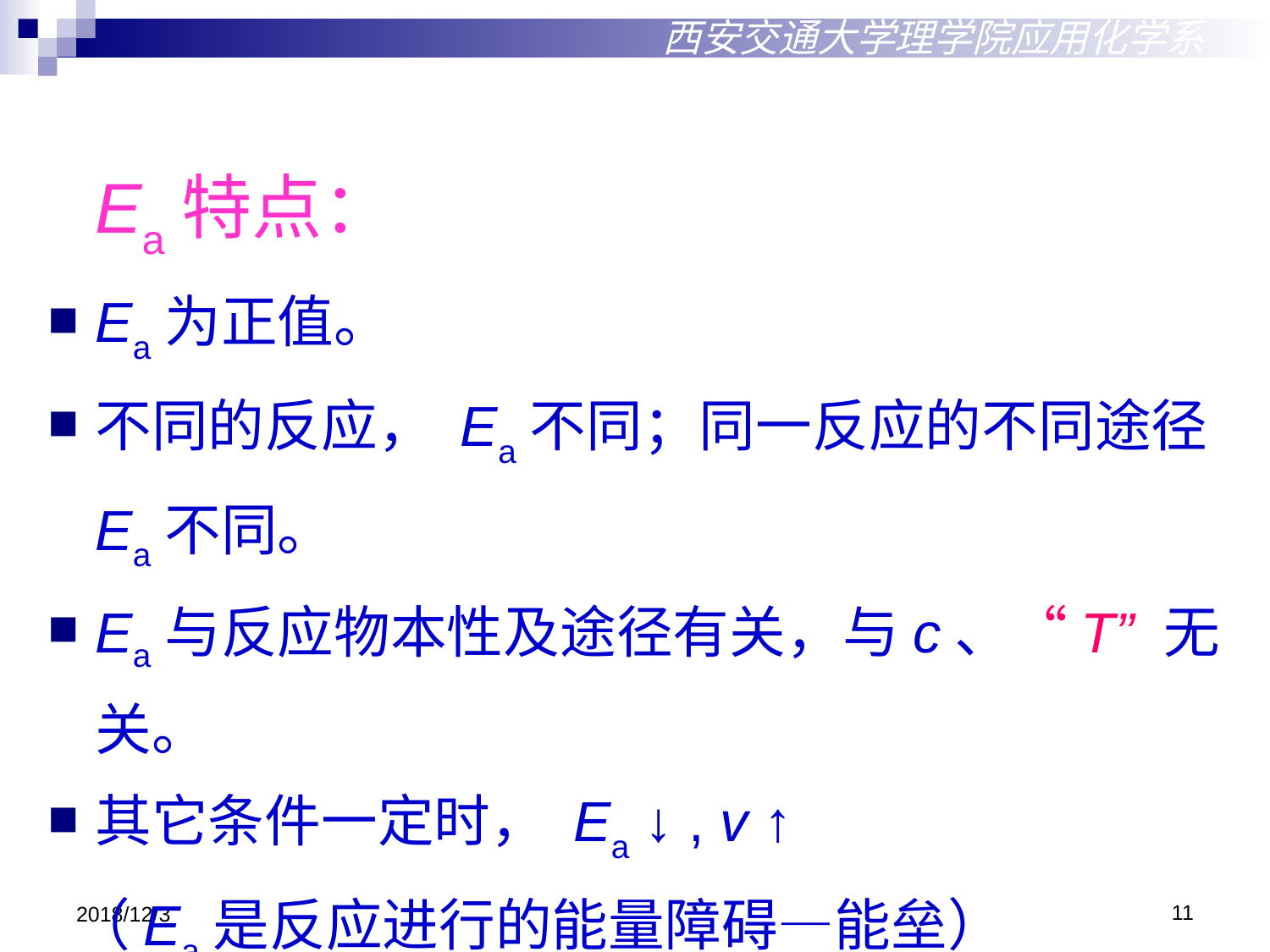

西安交通大学理学院应用化学系
Ea特点：
Ea为正值。
不同的反应， Ea不同；同一反应的不同途径Ea不同。
Ea与反应物本性及途径有关，与c、“T” 无关。
其它条件一定时， Ea ↓ , v ↑
 （Ea是反应进行的能量障碍—能垒）
2018/12/3
11